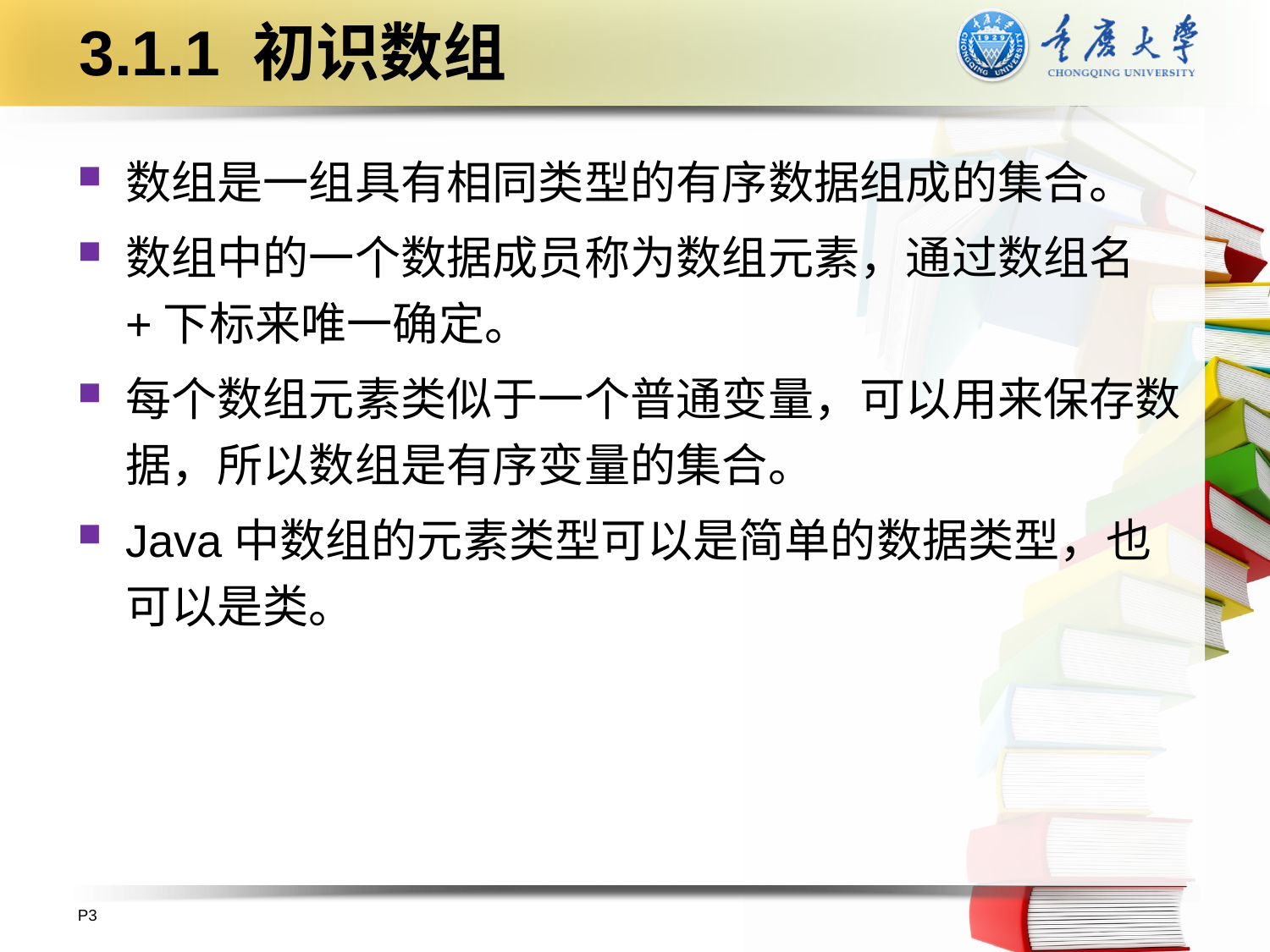

# 3.1.1 初识数组
数组是一组具有相同类型的有序数据组成的集合。
数组中的一个数据成员称为数组元素，通过数组名+下标来唯一确定。
每个数组元素类似于一个普通变量，可以用来保存数据，所以数组是有序变量的集合。
Java中数组的元素类型可以是简单的数据类型，也可以是类。

P3